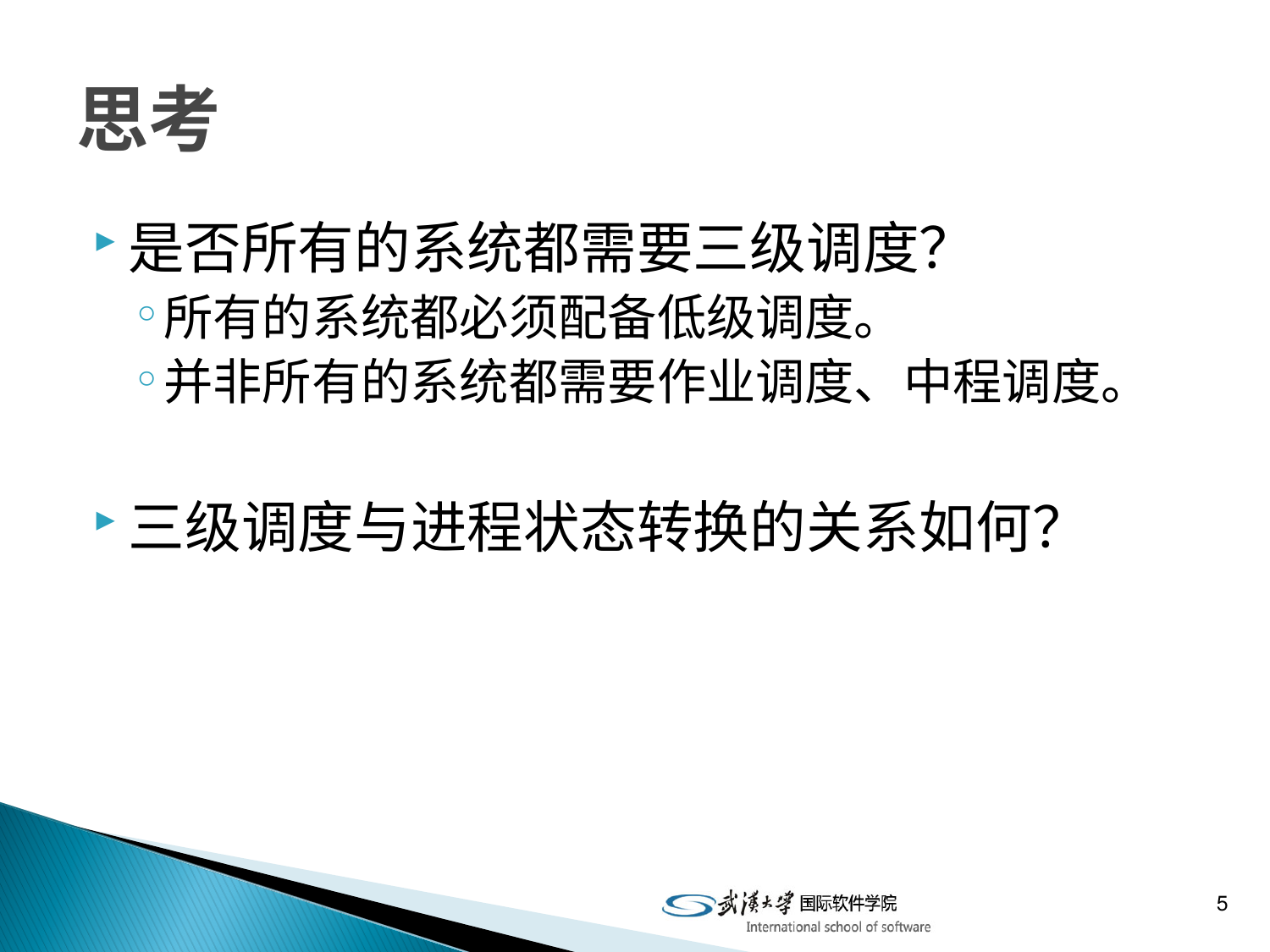

# 思考
是否所有的系统都需要三级调度？
所有的系统都必须配备低级调度。
并非所有的系统都需要作业调度、中程调度。

三级调度与进程状态转换的关系如何？